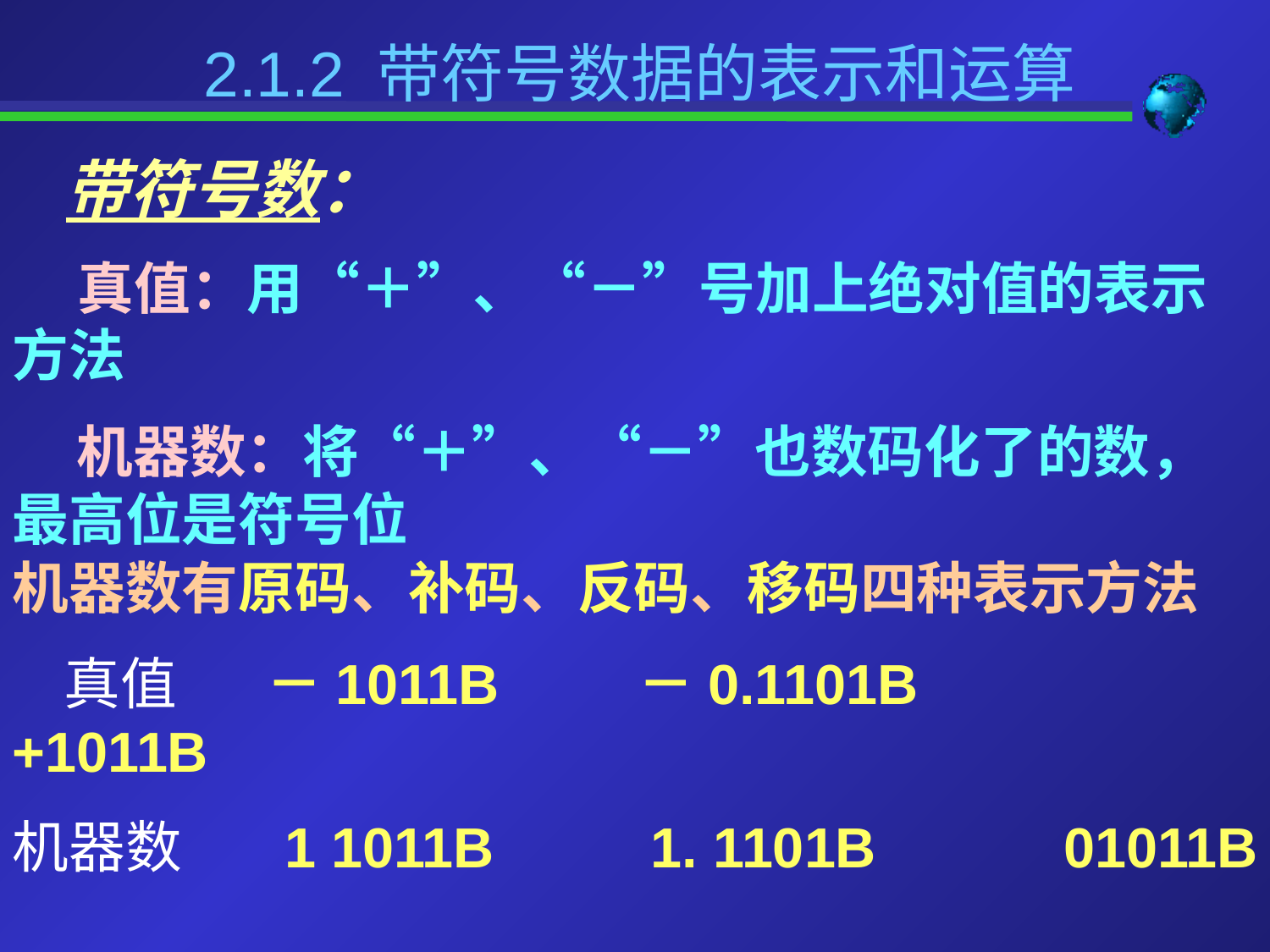

2.1.2 带符号数据的表示和运算
带符号数：
    真值：用“＋”、“－”号加上绝对值的表示方法
    机器数：将“＋”、“－”也数码化了的数，最高位是符号位
机器数有原码、补码、反码、移码四种表示方法
   真值       －1011B        －0.1101B            +1011B
机器数       1 1011B          1. 1101B            01011B